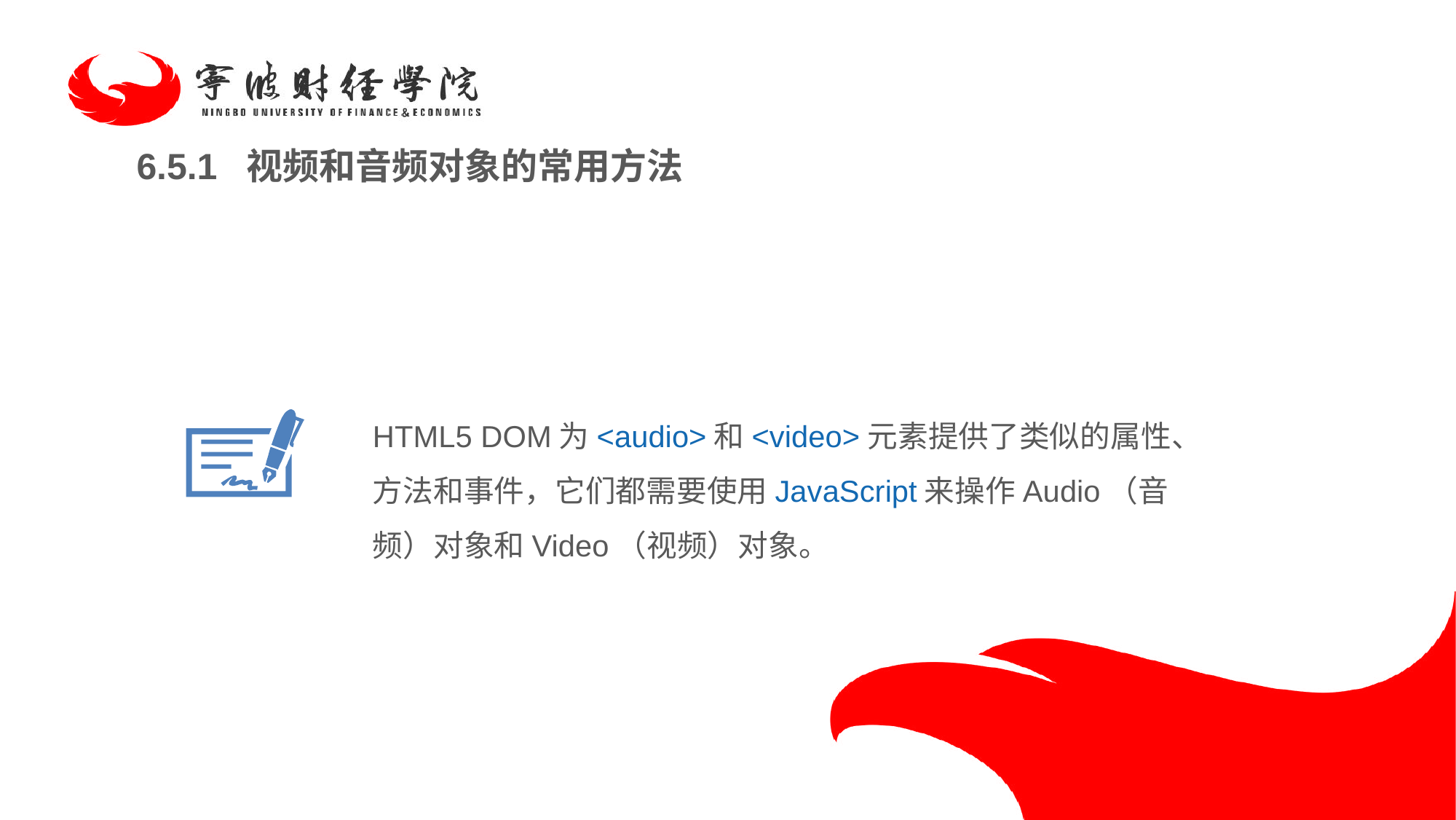

6.5.1  视频和音频对象的常用方法
HTML5 DOM为<audio>和<video>元素提供了类似的属性、方法和事件，它们都需要使用JavaScript来操作Audio（音频）对象和Video（视频）对象。